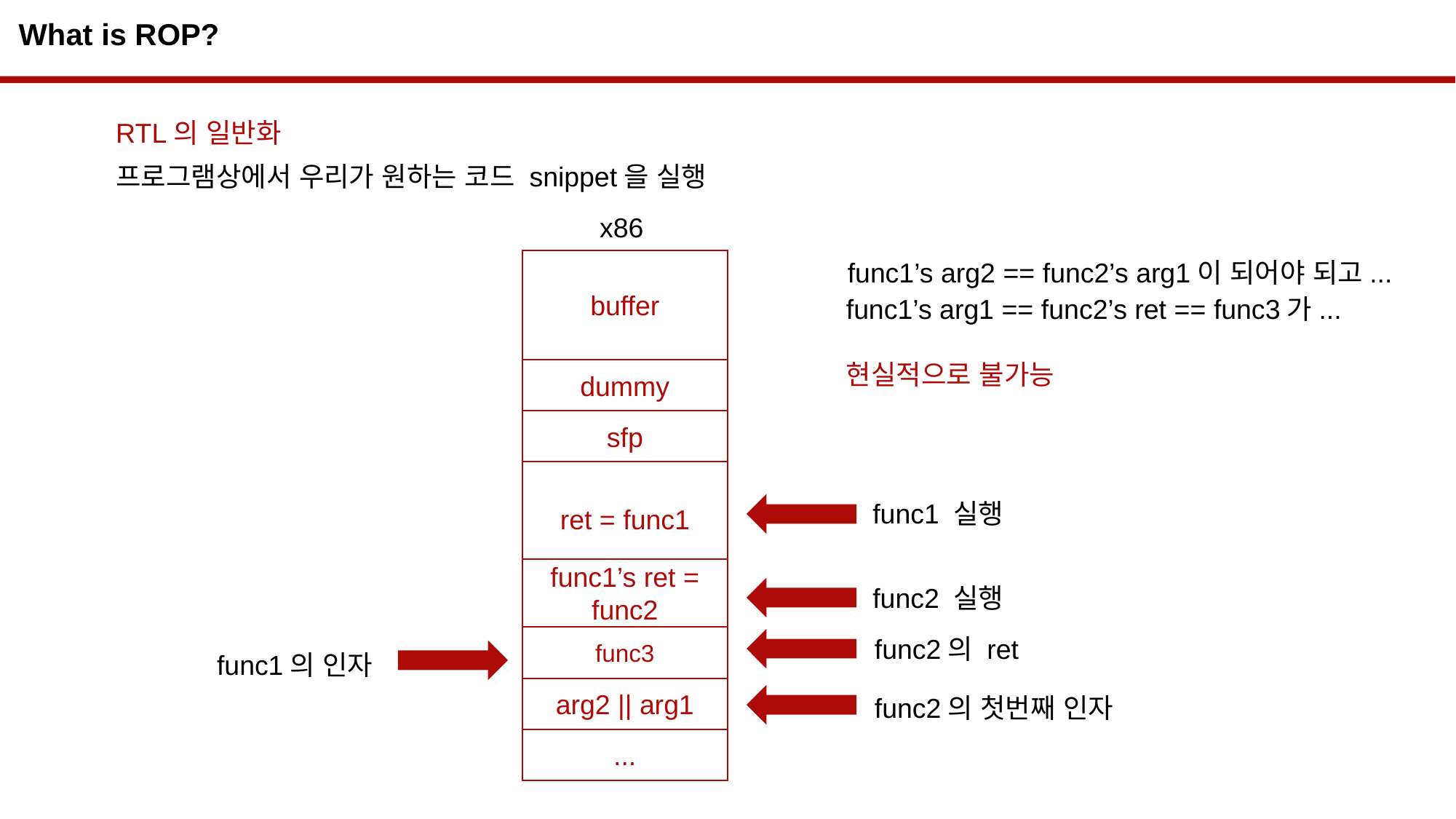

What is ROP?

RTL의 일반화
프로그램상에서 우리가 원하는 코드 snippet을 실행
x86
buffer
func1’s arg2 == func2’s arg1이 되어야 되고...
func1’s arg1 == func2’s ret == func3가...

현실적으로 불가능
dummy
sfp
ret = func1
func1 실행

func1’s ret = func2
func2 실행

func2의 ret
func3

func1의 인자
arg2 || arg1
func2의 첫번째 인자

...